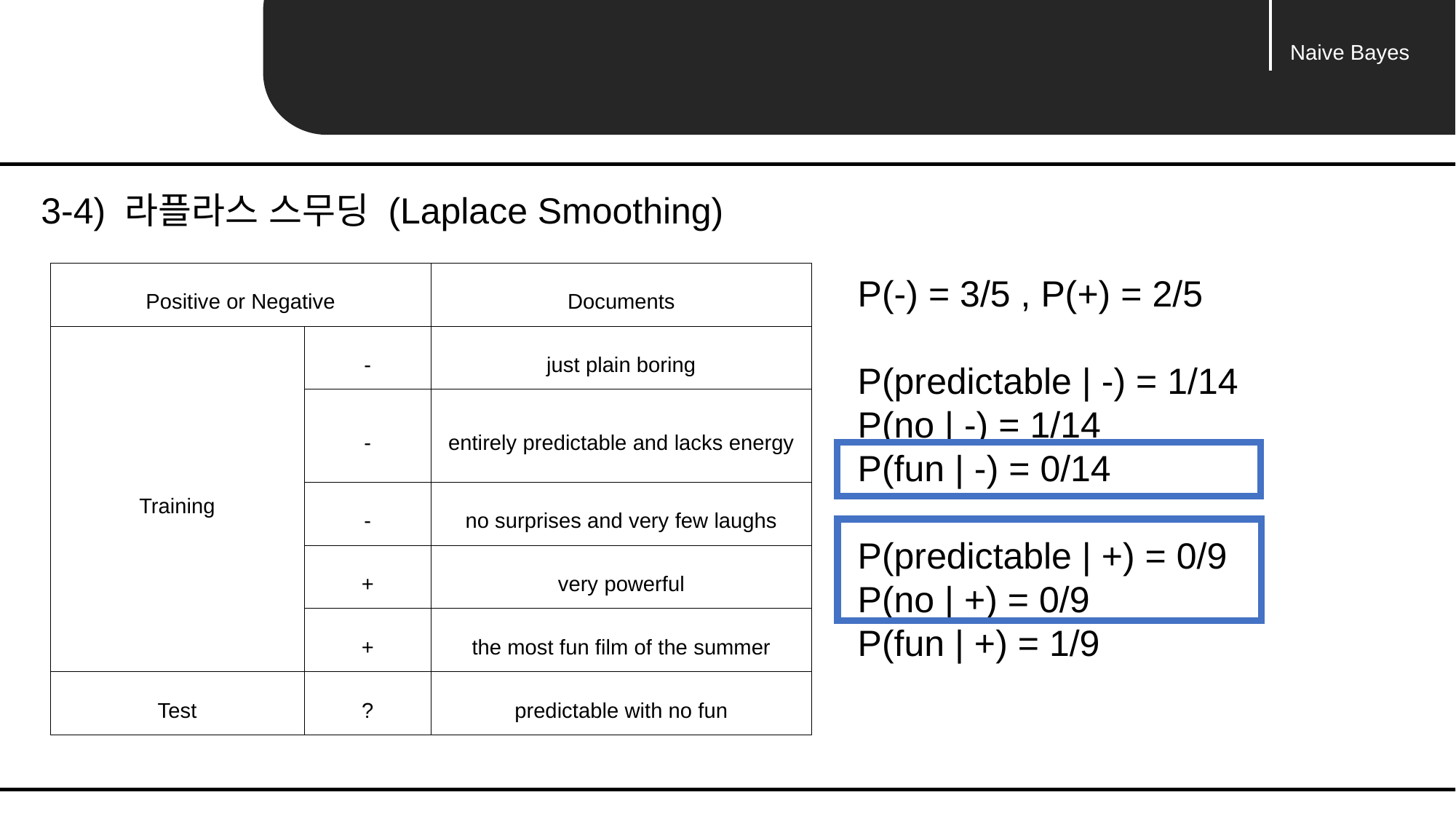

Naive Bayes

Unit  03 ㅣNaive Bayes Classification
3-4) 라플라스 스무딩 (Laplace Smoothing)
| Positive or Negative |  | Documents |
| --- | --- | --- |
| Training | - | just plain boring |
|  | - | entirely predictable and lacks energy |
|  | - | no surprises and very few laughs |
|  | + | very powerful |
|  | + | the most fun film of the summer |
| Test | ? | predictable with no fun |
P(-) = 3/5 , P(+) = 2/5

P(predictable | -) = 1/14
P(no | -) = 1/14
P(fun | -) = 0/14

P(predictable | +) = 0/9
P(no | +) = 0/9
P(fun | +) = 1/9